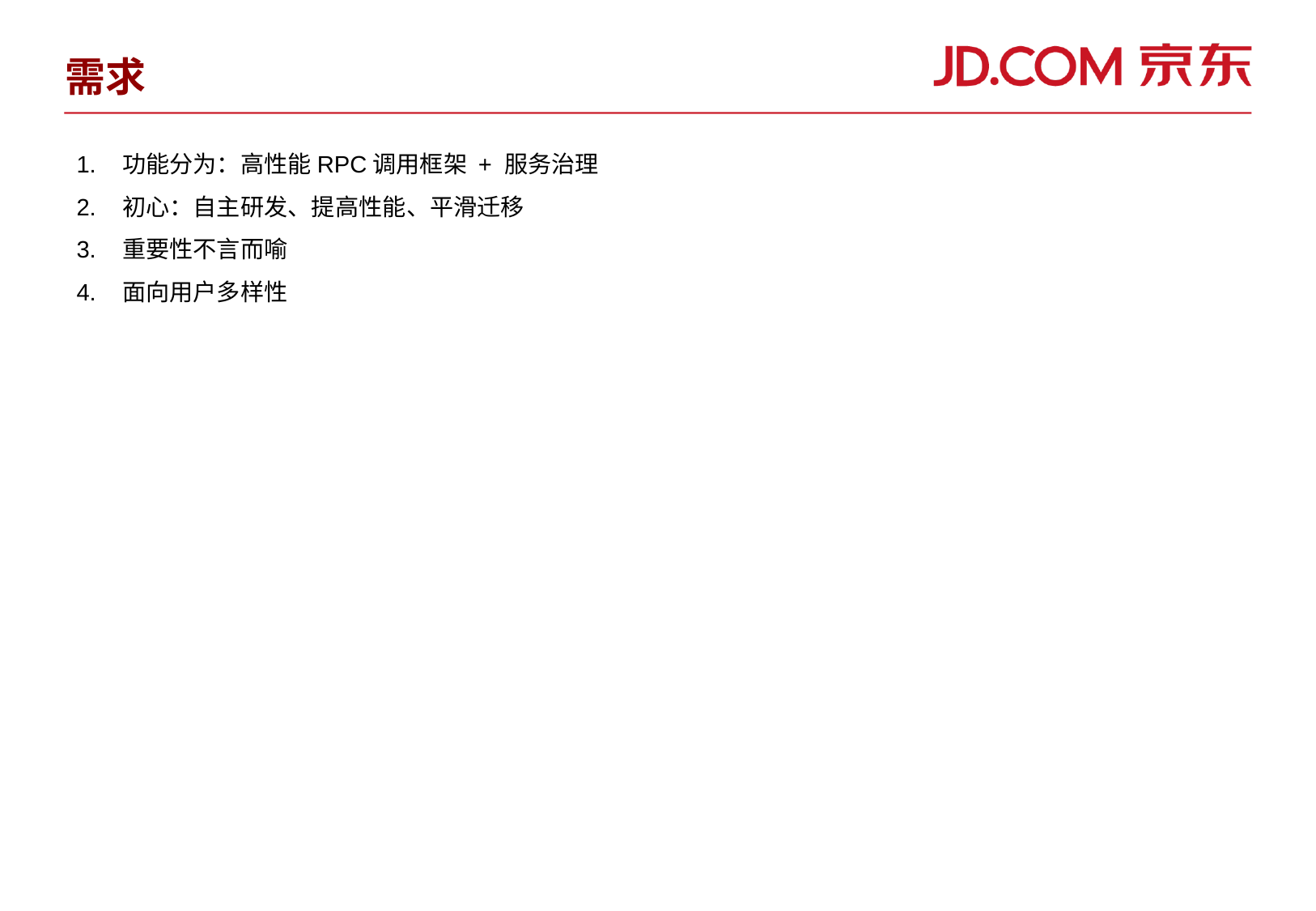

需求
功能分为：高性能RPC调用框架 + 服务治理
初心：自主研发、提高性能、平滑迁移
重要性不言而喻
面向用户多样性